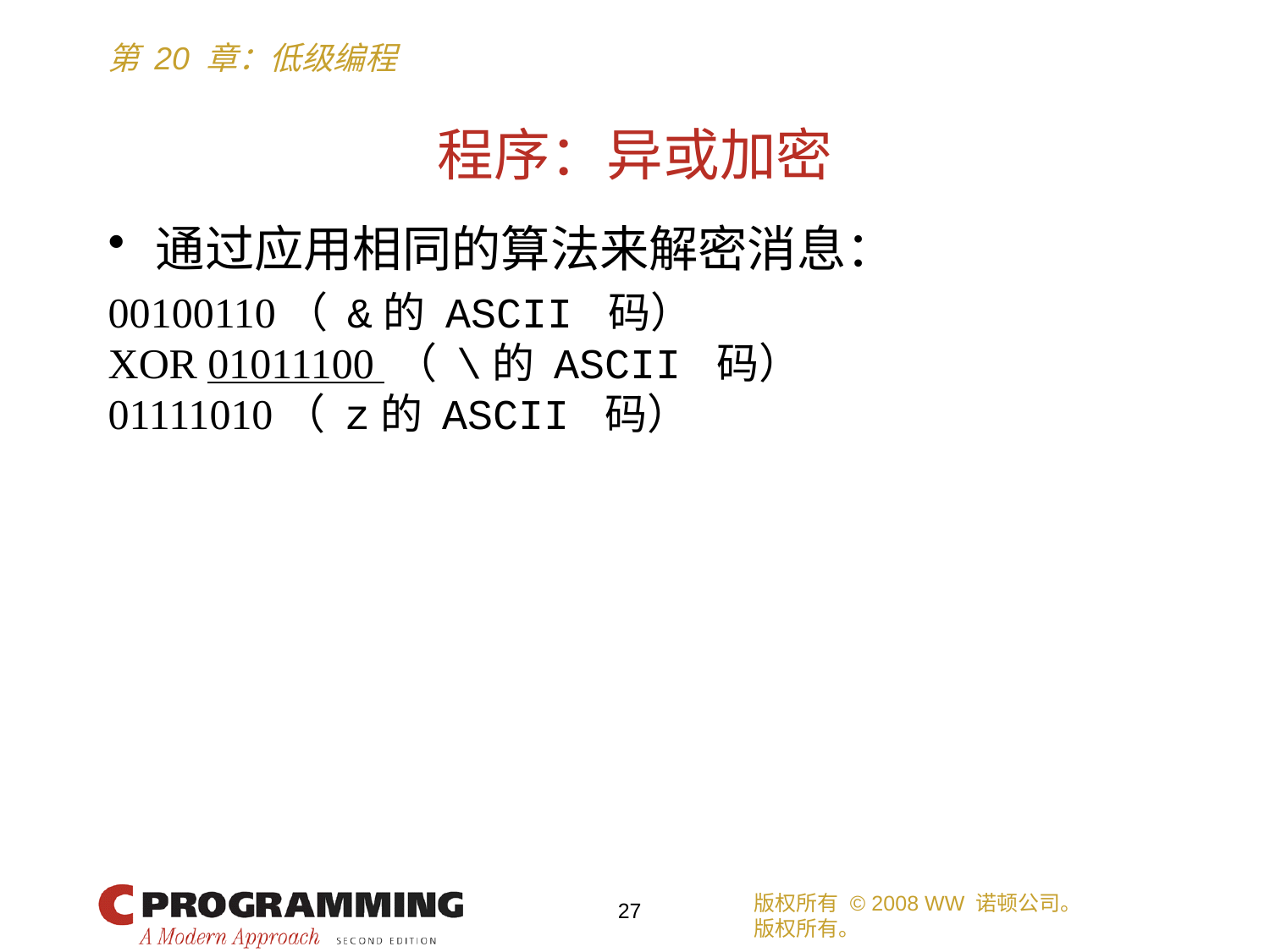

# 程序：异或加密
通过应用相同的算法来解密消息：
00100110（ &的 ASCII 码）
XOR 01011100 （ \的 ASCII 码）
01111010（ z的 ASCII 码）

版权所有 © 2008 WW 诺顿公司。
版权所有。
27